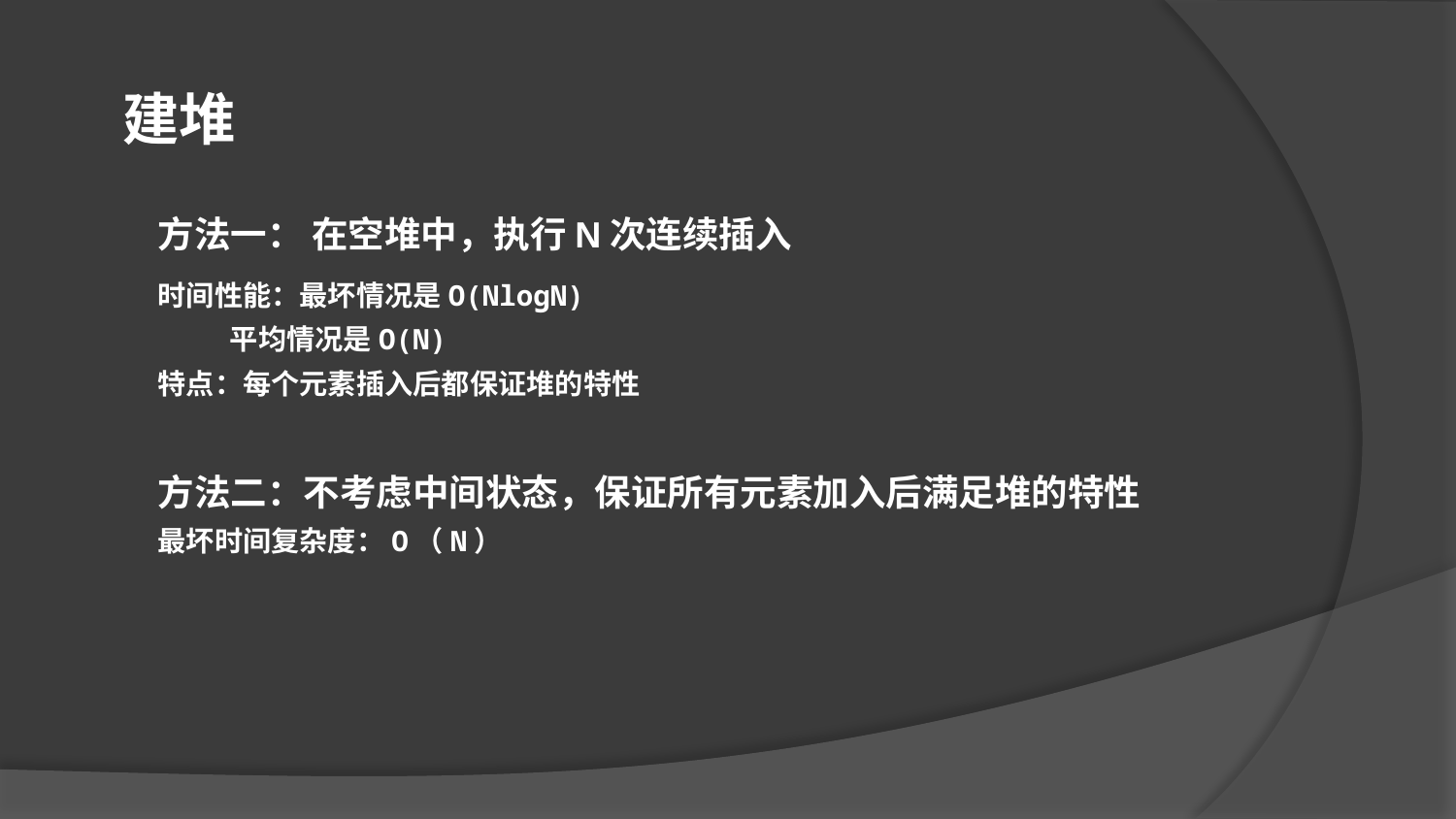

建堆
方法一： 在空堆中，执行N次连续插入
时间性能：最坏情况是O(NlogN)
          平均情况是O(N)
特点：每个元素插入后都保证堆的特性

方法二：不考虑中间状态，保证所有元素加入后满足堆的特性
最坏时间复杂度：O（N）